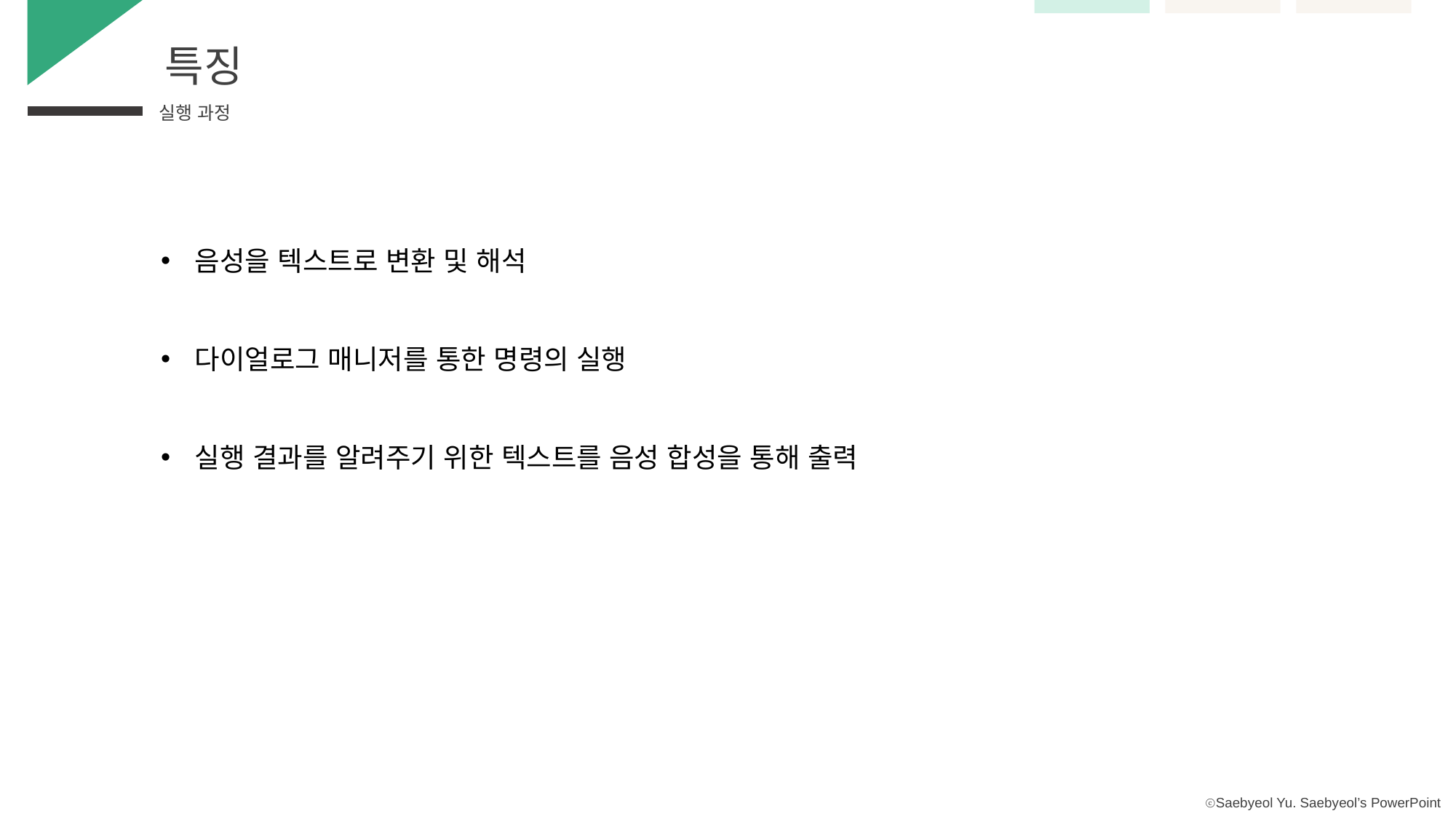

특징
실행 과정
음성을 텍스트로 변환 및 해석

다이얼로그 매니저를 통한 명령의 실행

실행 결과를 알려주기 위한 텍스트를 음성 합성을 통해 출력